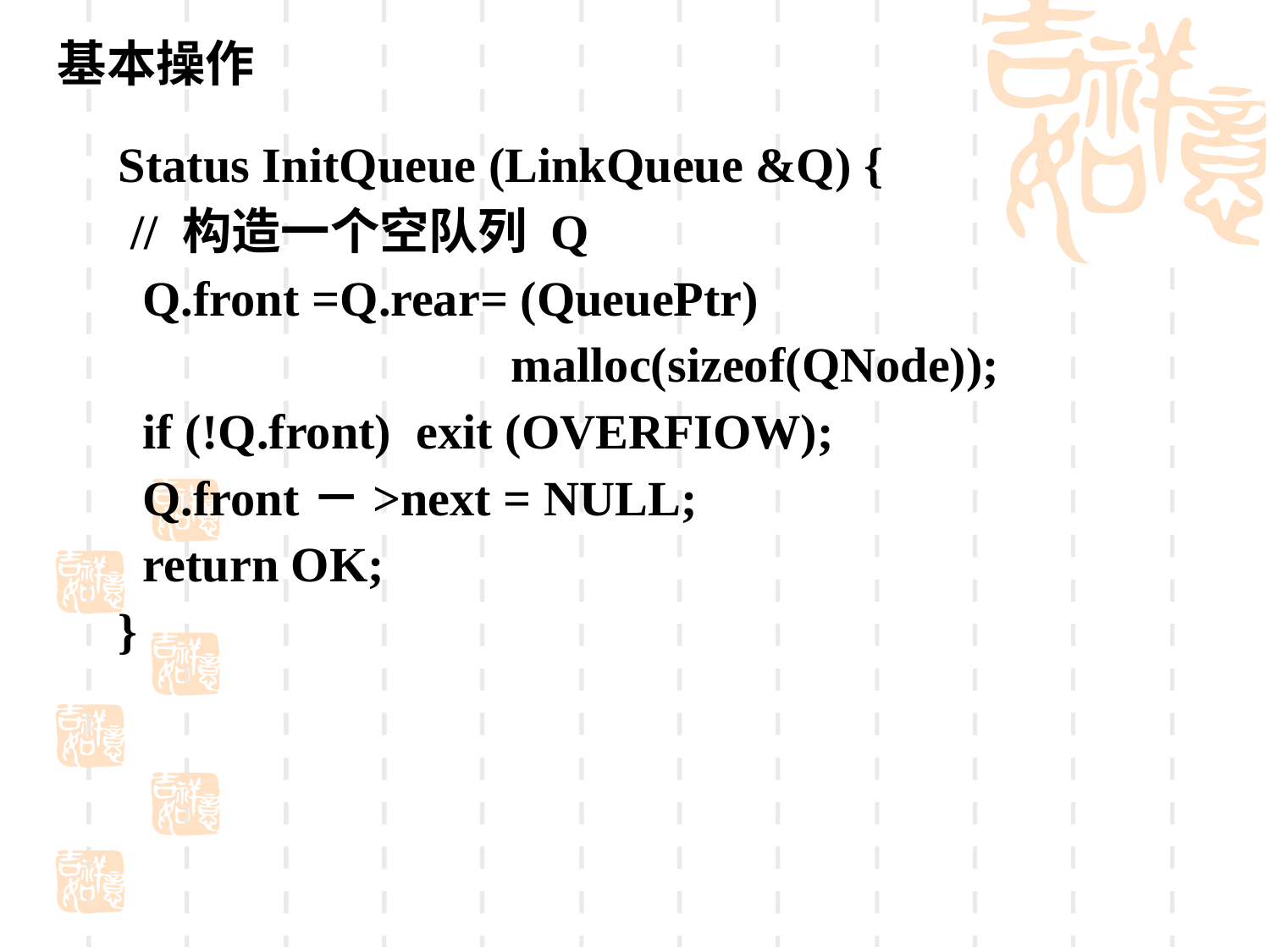

基本操作
Status InitQueue (LinkQueue &Q) {
 // 构造一个空队列 Q
  Q.front =Q.rear= (QueuePtr)
                                malloc(sizeof(QNode));
  if (!Q.front)  exit (OVERFIOW);
  Q.front－>next = NULL;
  return OK;
}